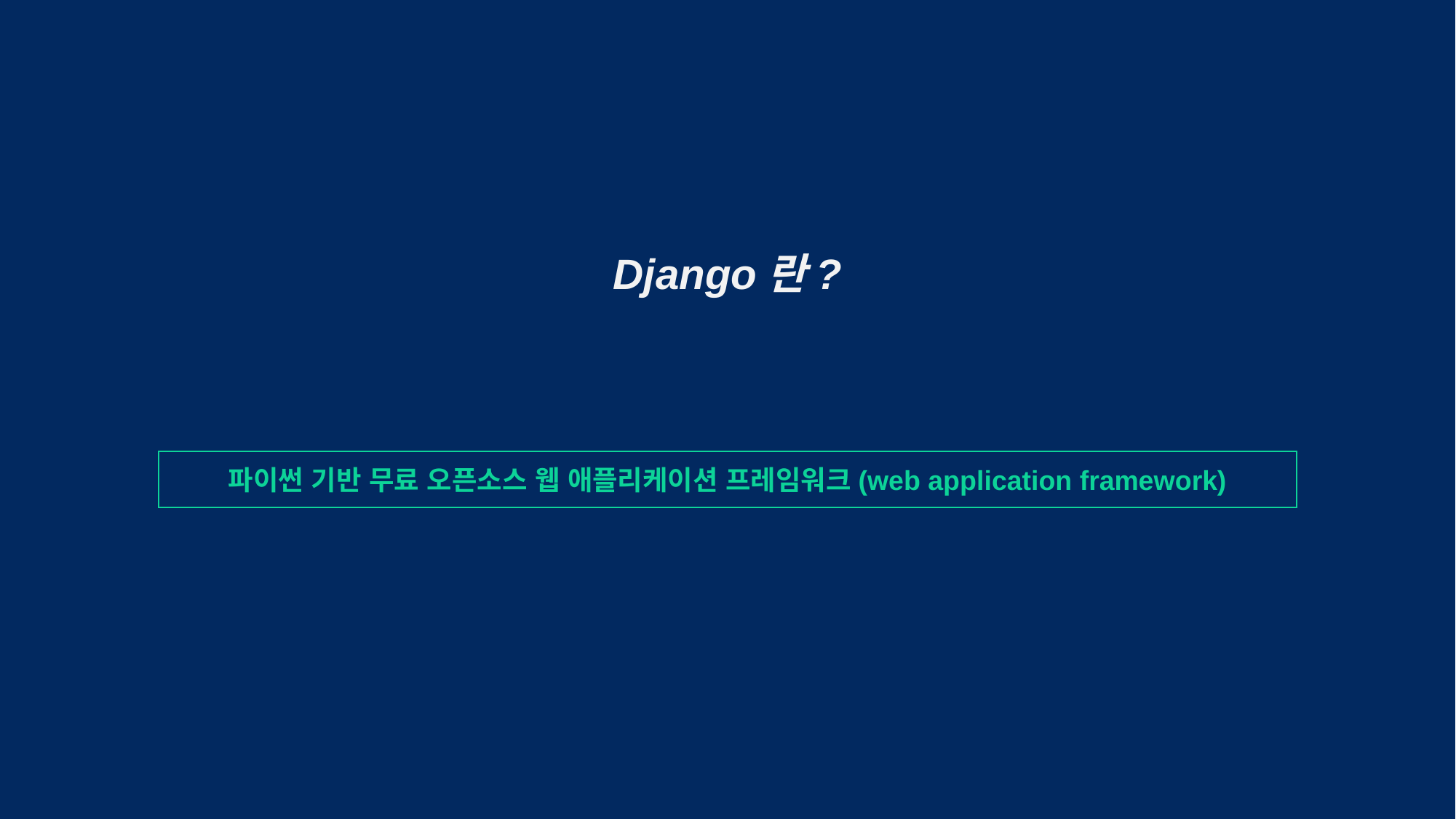

Django란?
파이썬 기반 무료 오픈소스 웹 애플리케이션 프레임워크(web application framework)